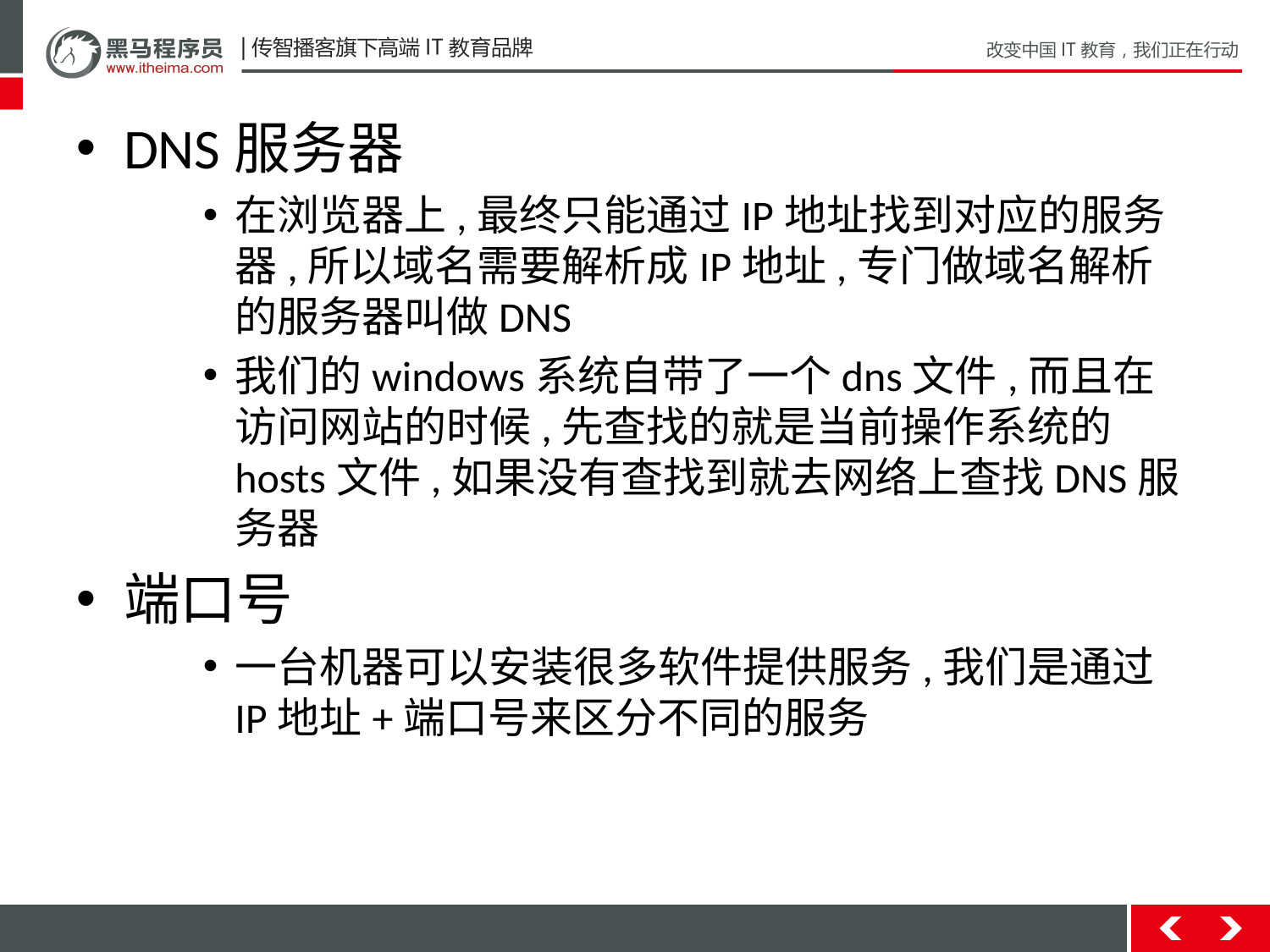

DNS服务器
在浏览器上,最终只能通过IP地址找到对应的服务器,所以域名需要解析成IP地址,专门做域名解析的服务器叫做DNS
我们的windows系统自带了一个dns文件,而且在访问网站的时候,先查找的就是当前操作系统的hosts文件,如果没有查找到就去网络上查找DNS服务器
端口号
一台机器可以安装很多软件提供服务,我们是通过IP地址+端口号来区分不同的服务